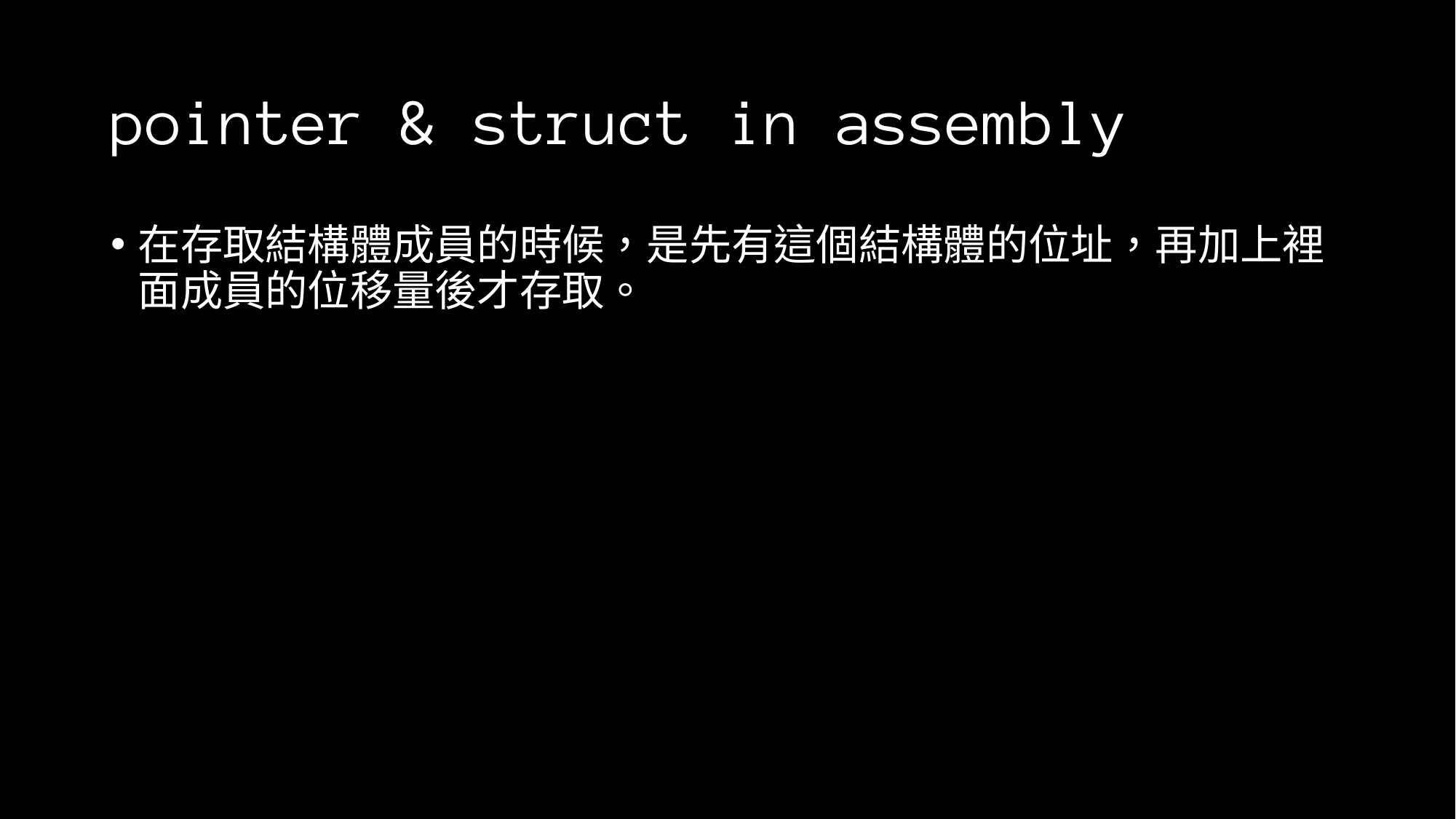

# pointer & struct in assembly
在存取結構體成員的時候，是先有這個結構體的位址，再加上裡面成員的位移量後才存取。